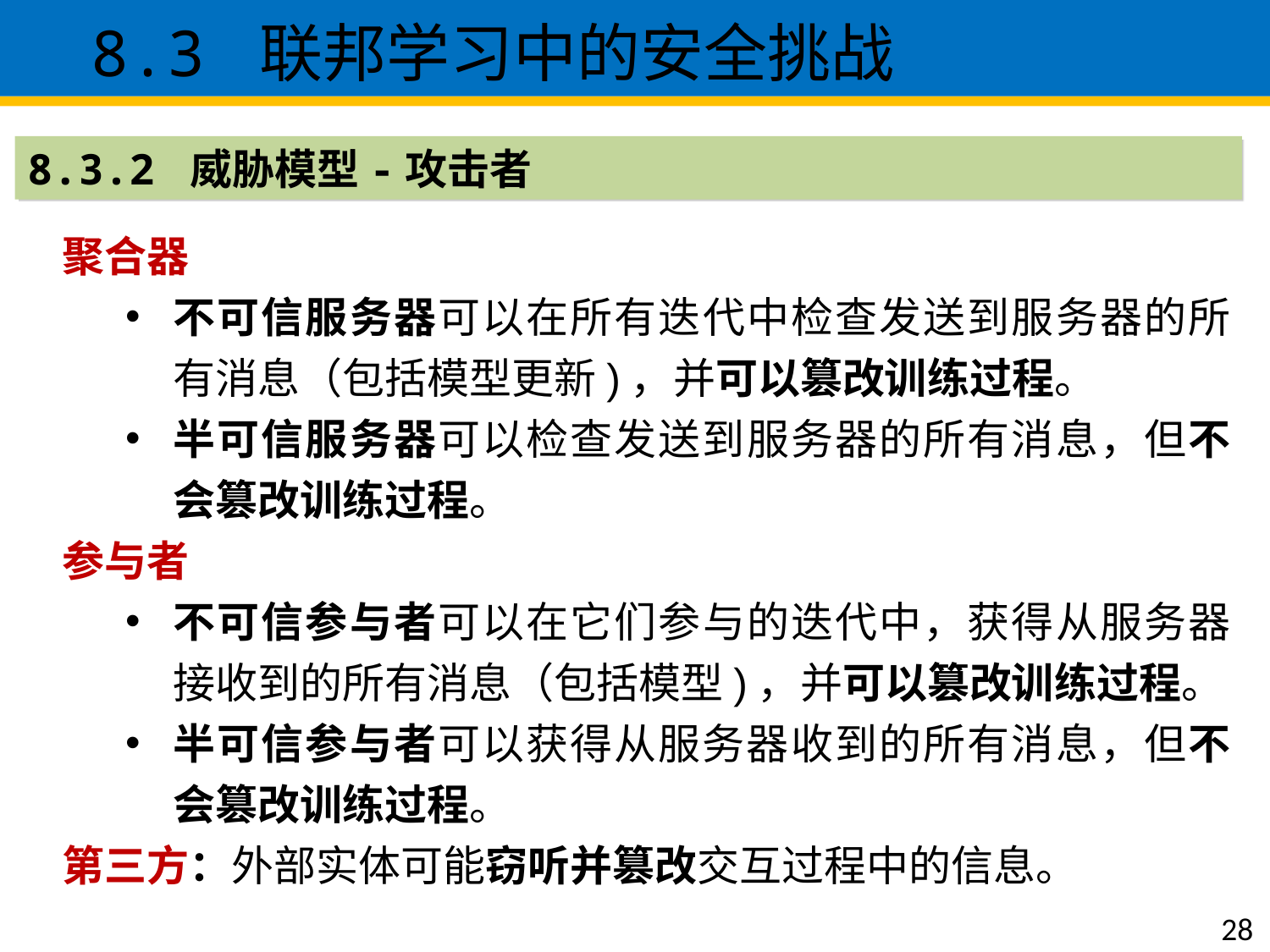

8.3 联邦学习中的安全挑战
8.3.2 威胁模型-攻击者
聚合器
不可信服务器可以在所有迭代中检查发送到服务器的所有消息（包括模型更新)，并可以篡改训练过程。
半可信服务器可以检查发送到服务器的所有消息，但不会篡改训练过程。
参与者
不可信参与者可以在它们参与的迭代中，获得从服务器接收到的所有消息（包括模型)，并可以篡改训练过程。
半可信参与者可以获得从服务器收到的所有消息，但不会篡改训练过程。
第三方：外部实体可能窃听并篡改交互过程中的信息。
发布
28